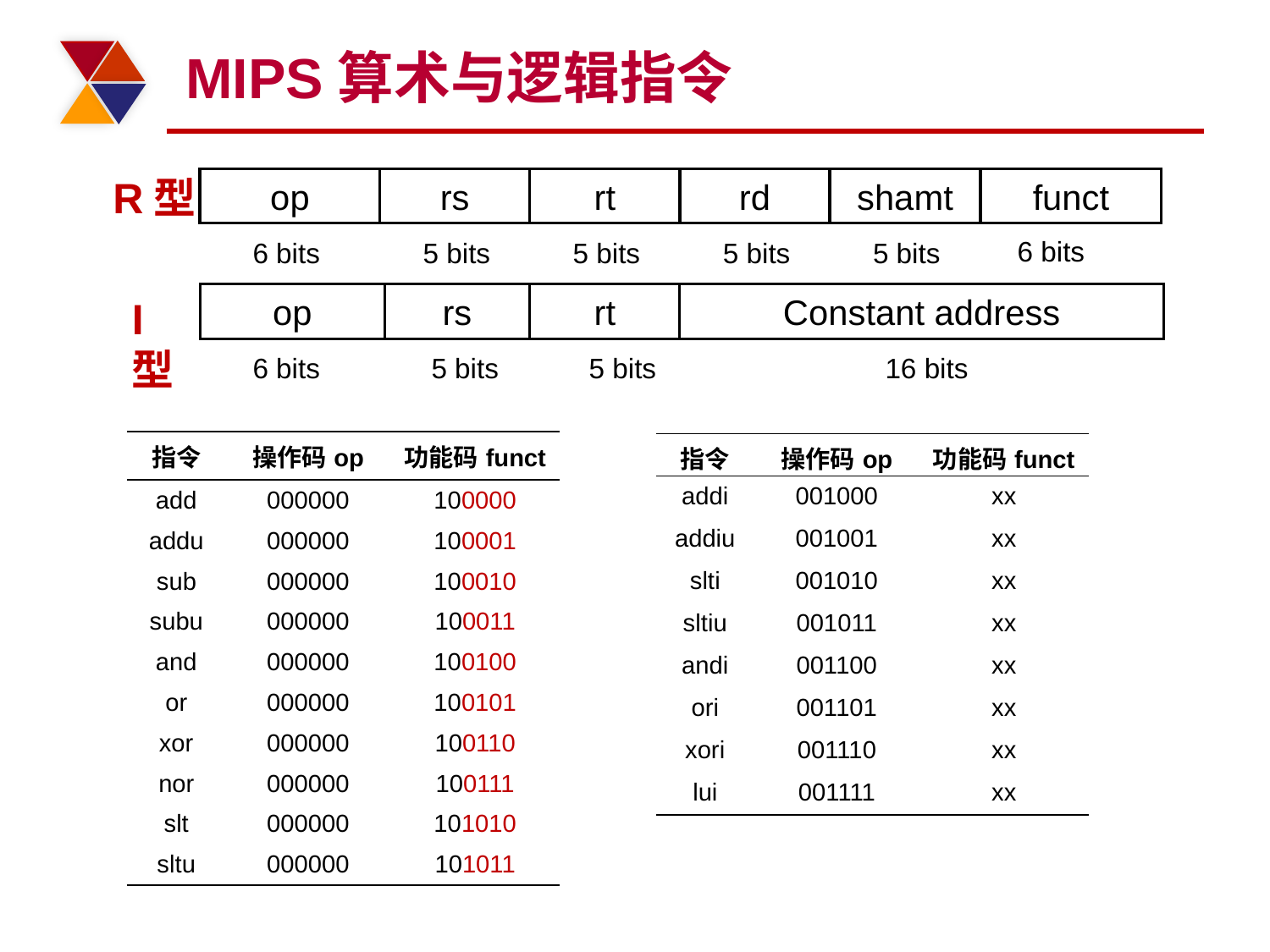

# MIPS算术与逻辑指令
R型
funct
op
rs
rt
rd
shamt
6 bits
5 bits
5 bits
5 bits
5 bits
6 bits
op
rs
rt
Constant address
16 bits
6 bits
5 bits
5 bits
I型
| 指令 | 操作码op | 功能码funct |
| --- | --- | --- |
| add | 000000 | 100000 |
| addu | 000000 | 100001 |
| sub | 000000 | 100010 |
| subu | 000000 | 100011 |
| and | 000000 | 100100 |
| or | 000000 | 100101 |
| xor | 000000 | 100110 |
| nor | 000000 | 100111 |
| slt | 000000 | 101010 |
| sltu | 000000 | 101011 |
| 指令 | 操作码op | 功能码funct |
| --- | --- | --- |
| addi | 001000 | xx |
| addiu | 001001 | xx |
| slti | 001010 | xx |
| sltiu | 001011 | xx |
| andi | 001100 | xx |
| ori | 001101 | xx |
| xori | 001110 | xx |
| lui | 001111 | xx |